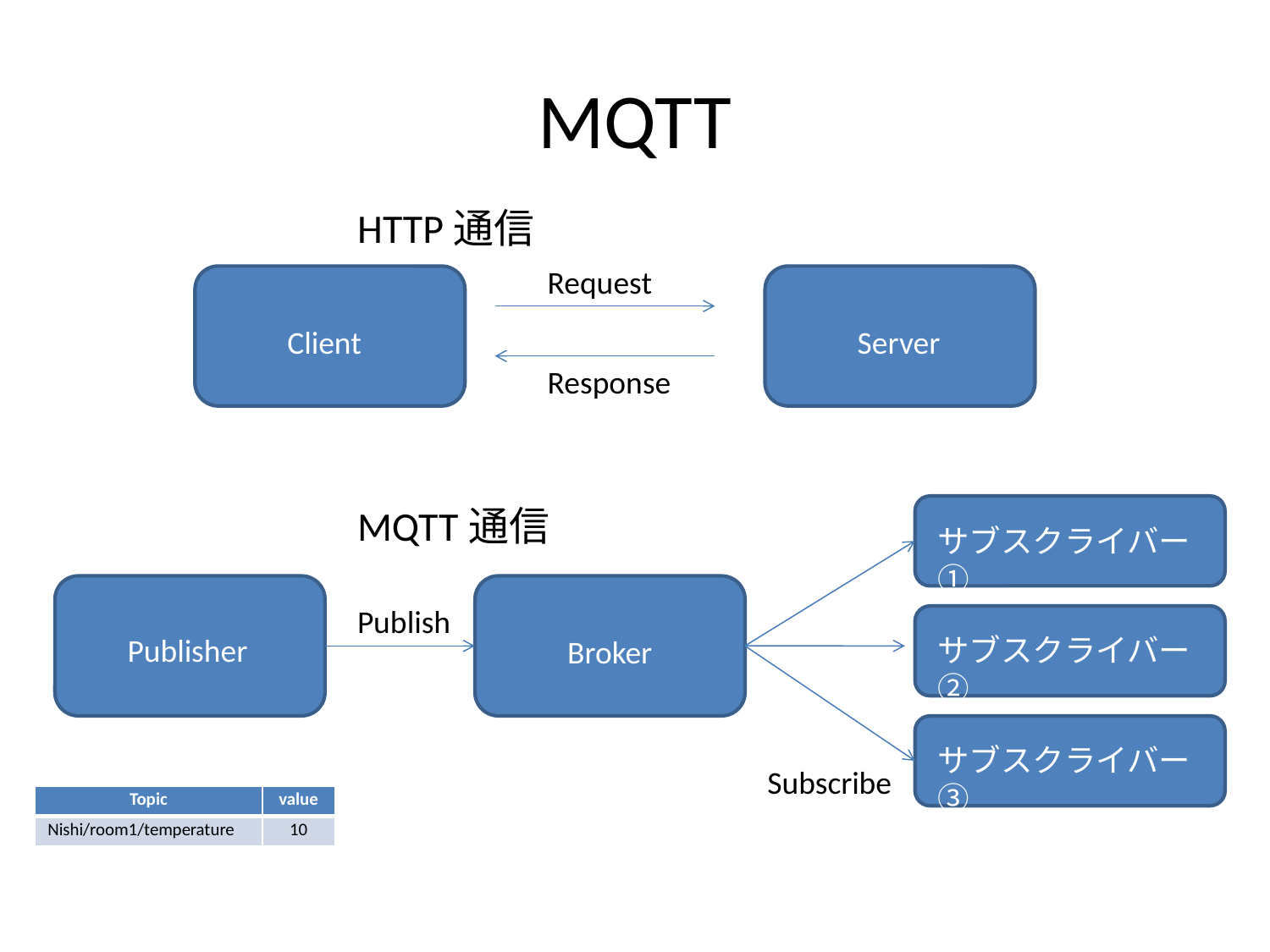

# MQTT
HTTP通信
Request

Client
Server
Response
MQTT通信

サブスクライバー①

Publish

Publisher
サブスクライバー②
Broker

サブスクライバー③
Subscribe
| Topic | value |
| --- | --- |
| Nishi/room1/temperature | 10 |
| Topic | value |
| --- | --- |
| Nishi/room1/temperature | 10 |
| Topic | value |
| --- | --- |
| Nishi/room1/temperature | 10 |